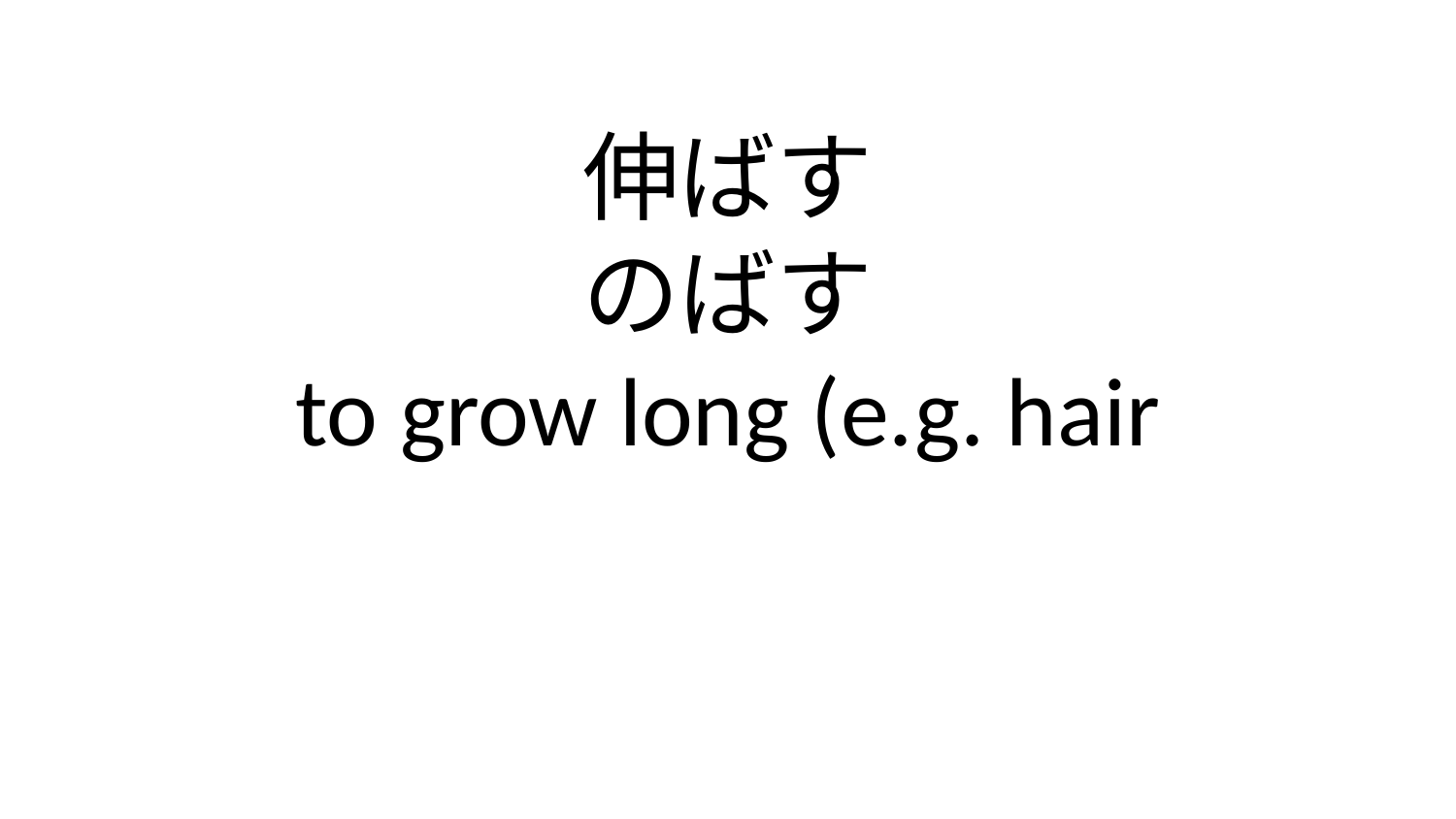

伸ばす
のばす
to grow long (e.g. hair